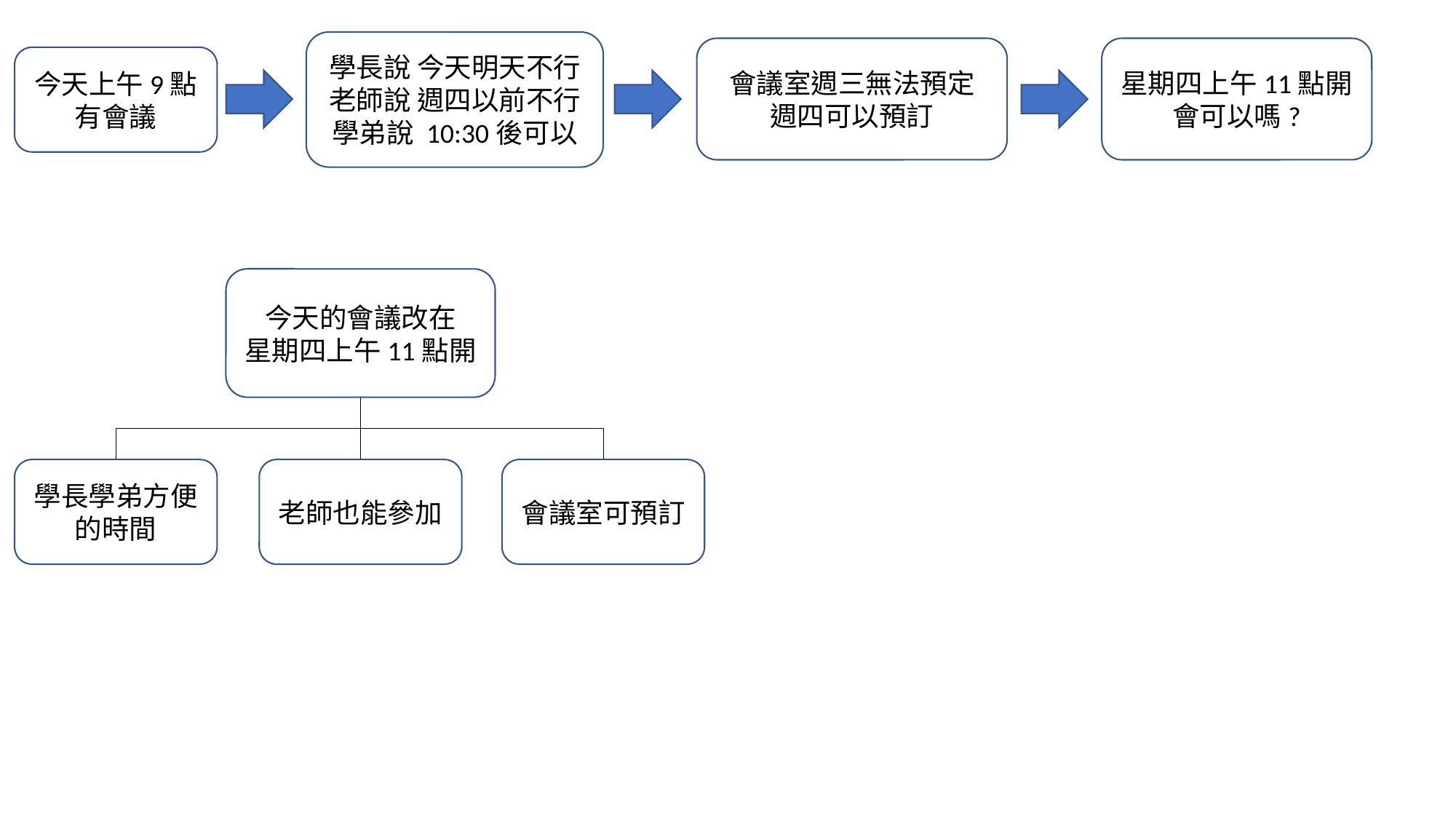

學長說 今天明天不行
老師說 週四以前不行
學弟說 10:30後可以
會議室週三無法預定
週四可以預訂
星期四上午11點開會可以嗎?
今天上午9點有會議

今天的會議改在
星期四上午11點開
會議室可預訂
老師也能參加
學長學弟方便的時間